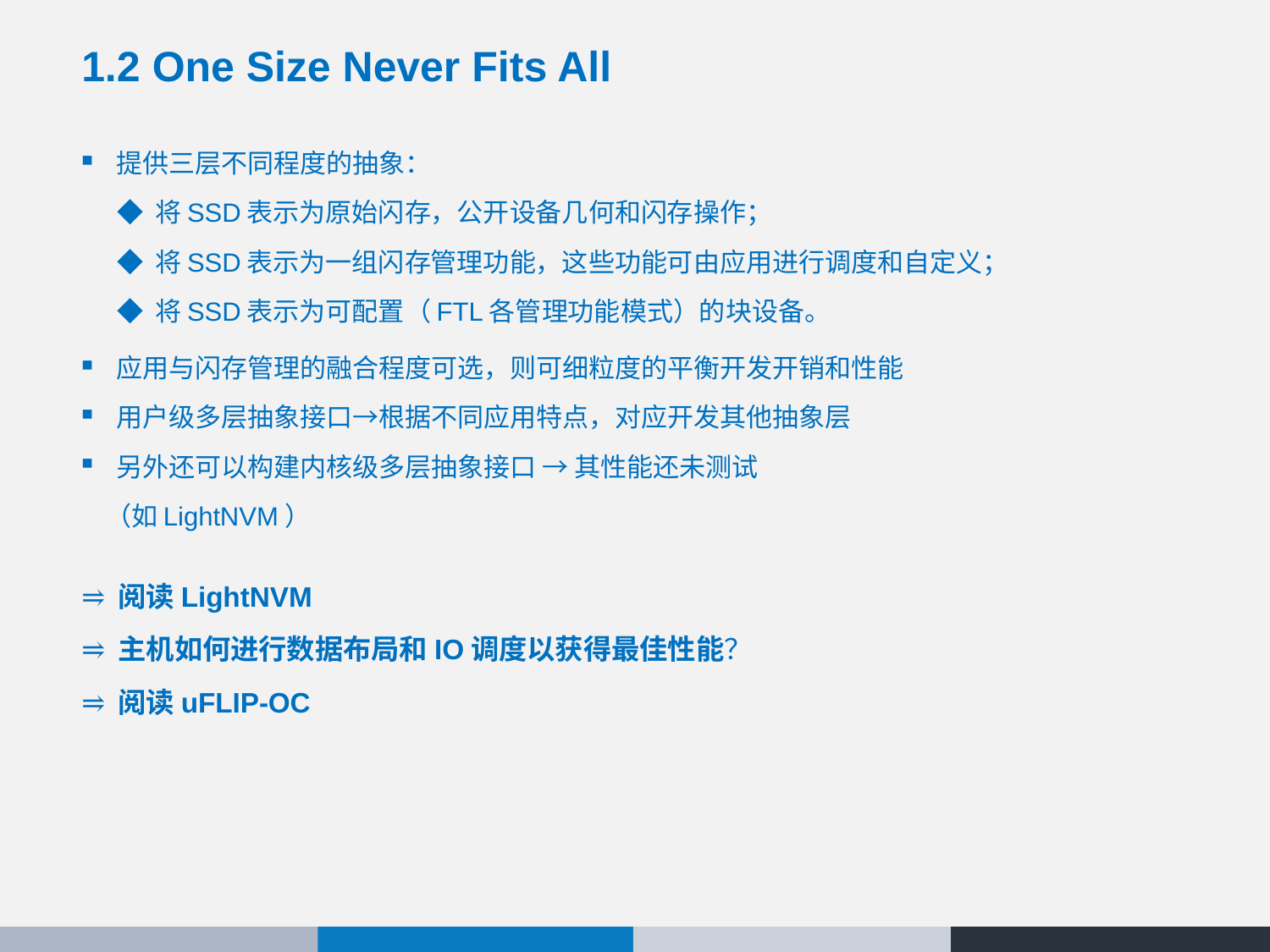

# 1.2 One Size Never Fits All

提供三层不同程度的抽象：
      ◆ 将SSD表示为原始闪存，公开设备几何和闪存操作；
      ◆ 将SSD表示为一组闪存管理功能，这些功能可由应用进行调度和自定义；
      ◆ 将SSD表示为可配置（FTL各管理功能模式）的块设备。

应用与闪存管理的融合程度可选，则可细粒度的平衡开发开销和性能
用户级多层抽象接口→根据不同应用特点，对应开发其他抽象层
另外还可以构建内核级多层抽象接口 → 其性能还未测试
   （如LightNVM）
⥤ 阅读LightNVM
⥤ 主机如何进行数据布局和IO调度以获得最佳性能？
⥤ 阅读uFLIP-OC